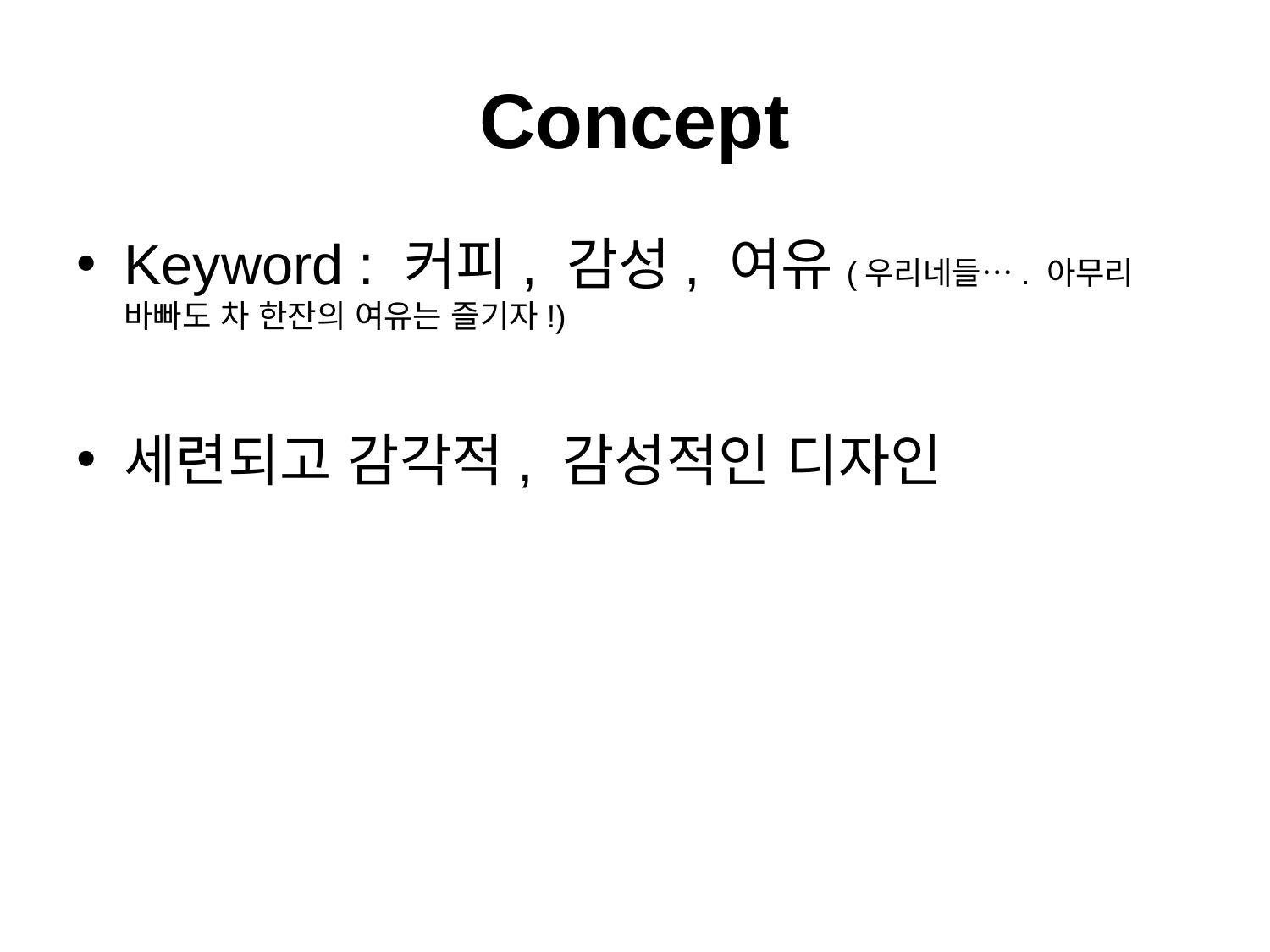

# Concept
Keyword : 커피, 감성, 여유(우리네들…. 아무리 바빠도 차 한잔의 여유는 즐기자!)

세련되고 감각적, 감성적인 디자인